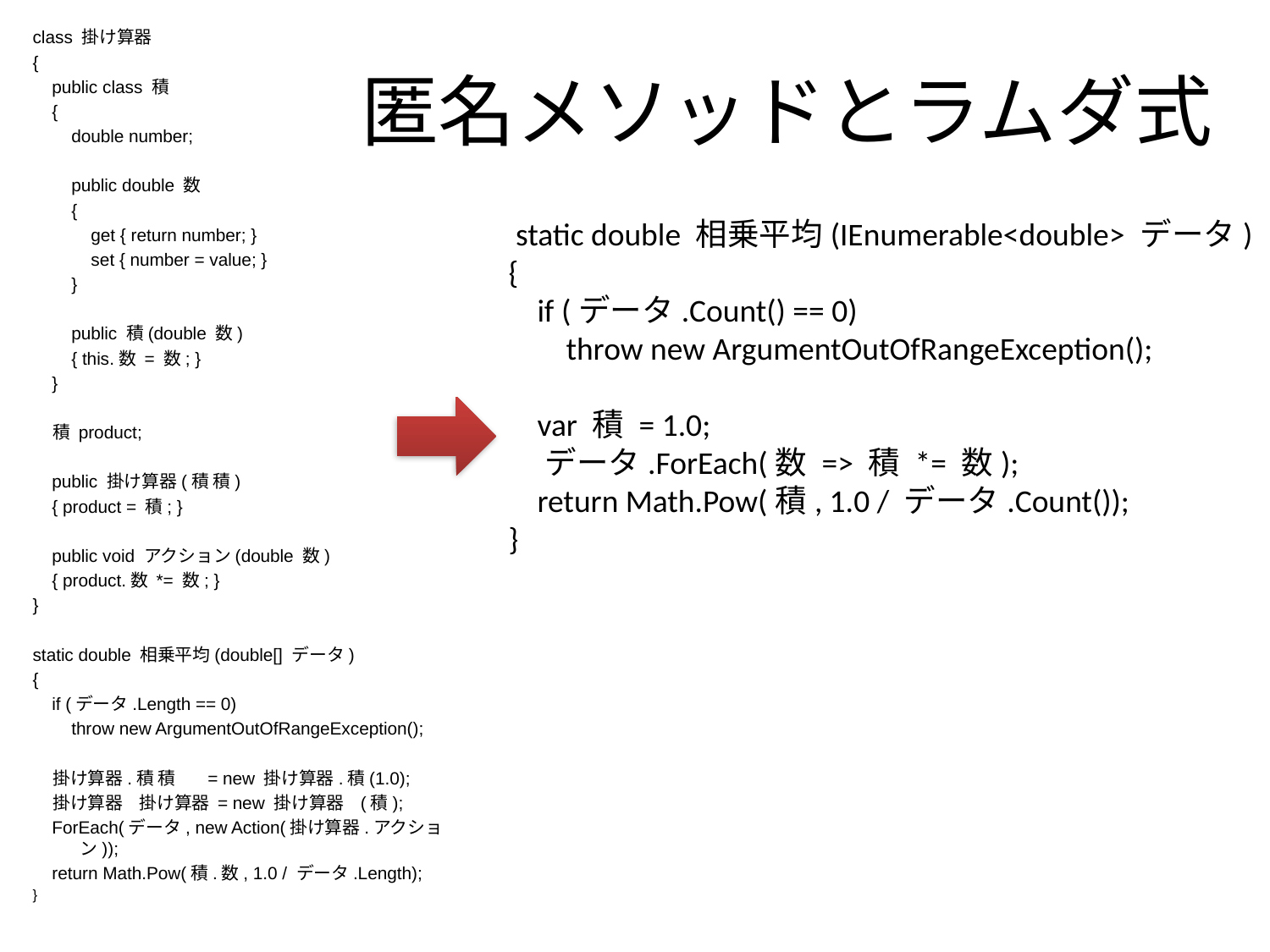

class 掛け算器
{
    public class 積
    {
        double number;

        public double 数
        {
            get { return number; }
            set { number = value; }
        }

        public 積(double 数)
        { this.数 = 数; }
    }

    積 product;

    public 掛け算器(積 積)
    { product = 積; }

    public void アクション(double 数)
    { product.数 *= 数; }
}

static double 相乗平均(double[] データ)
{
    if (データ.Length == 0)
        throw new ArgumentOutOfRangeException();

    掛け算器.積 積       = new 掛け算器.積(1.0);
    掛け算器    掛け算器 = new 掛け算器   (積);
    ForEach(データ, new Action(掛け算器.アクション));
    return Math.Pow(積.数, 1.0 / データ.Length);
}
# 匿名メソッドとラムダ式
 static double 相乗平均(IEnumerable<double> データ)
{
    if (データ.Count() == 0)
        throw new ArgumentOutOfRangeException();

    var 積 = 1.0;
    データ.ForEach(数 => 積 *= 数);
    return Math.Pow(積, 1.0 / データ.Count());
}